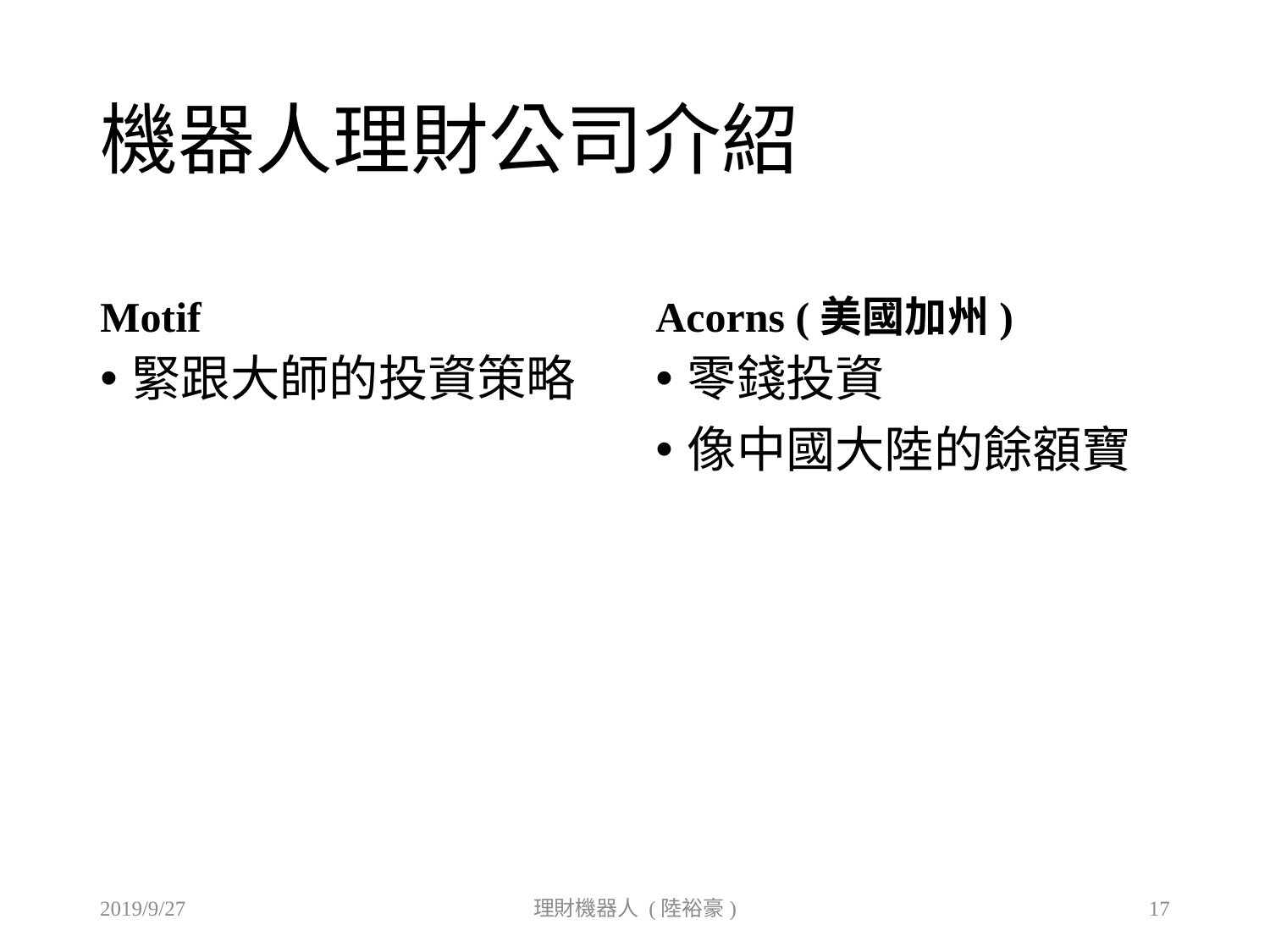

# 機器人理財公司介紹
Motif
Acorns (美國加州)
緊跟大師的投資策略
零錢投資
像中國大陸的餘額寶
2019/9/27
理財機器人 (陸裕豪)
17